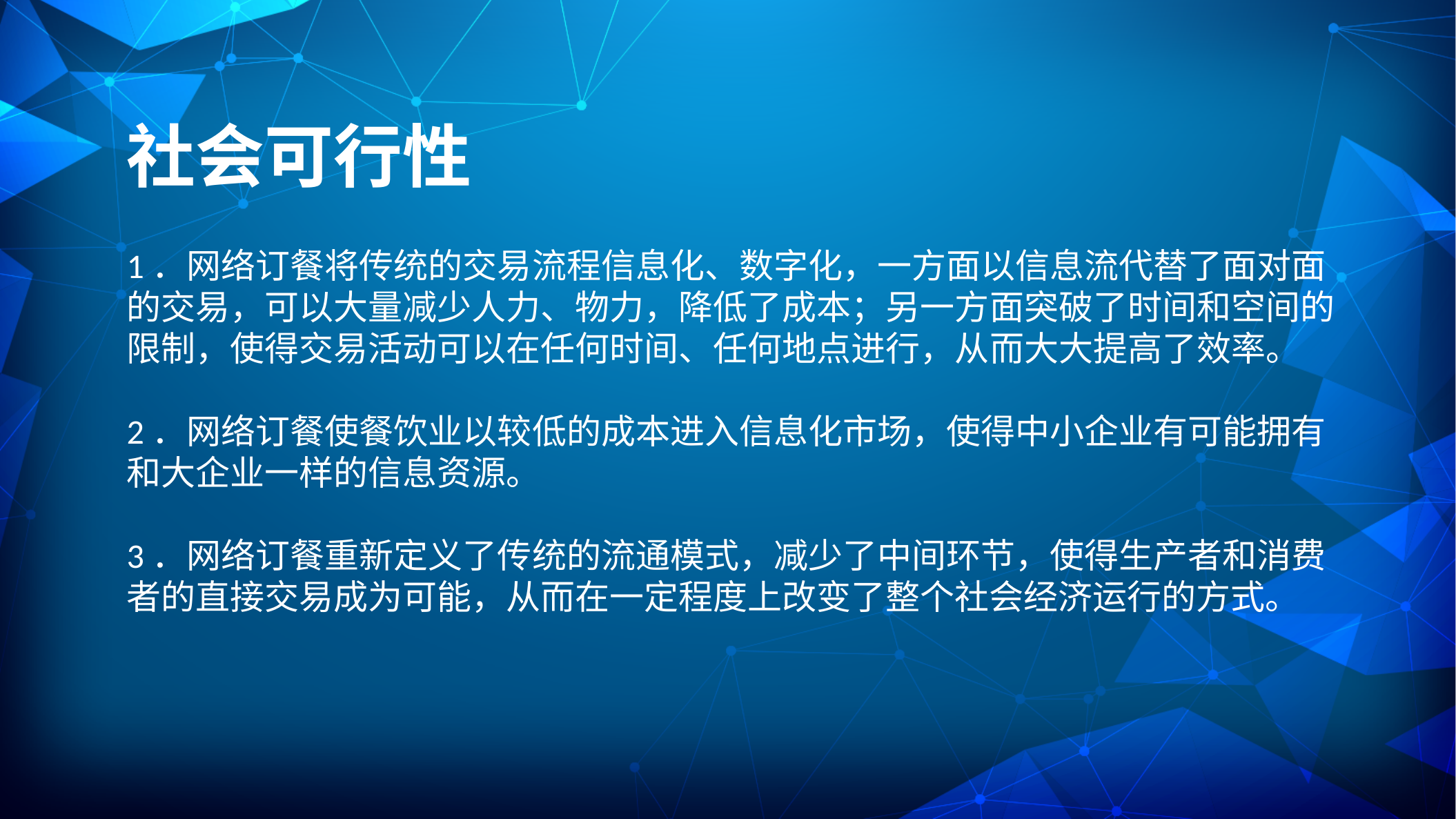

社会可行性

1．网络订餐将传统的交易流程信息化、数字化，一方面以信息流代替了面对面的交易，可以大量减少人力、物力，降低了成本；另一方面突破了时间和空间的限制，使得交易活动可以在任何时间、任何地点进行，从而大大提高了效率。

2．网络订餐使餐饮业以较低的成本进入信息化市场，使得中小企业有可能拥有和大企业一样的信息资源。

3．网络订餐重新定义了传统的流通模式，减少了中间环节，使得生产者和消费者的直接交易成为可能，从而在一定程度上改变了整个社会经济运行的方式。